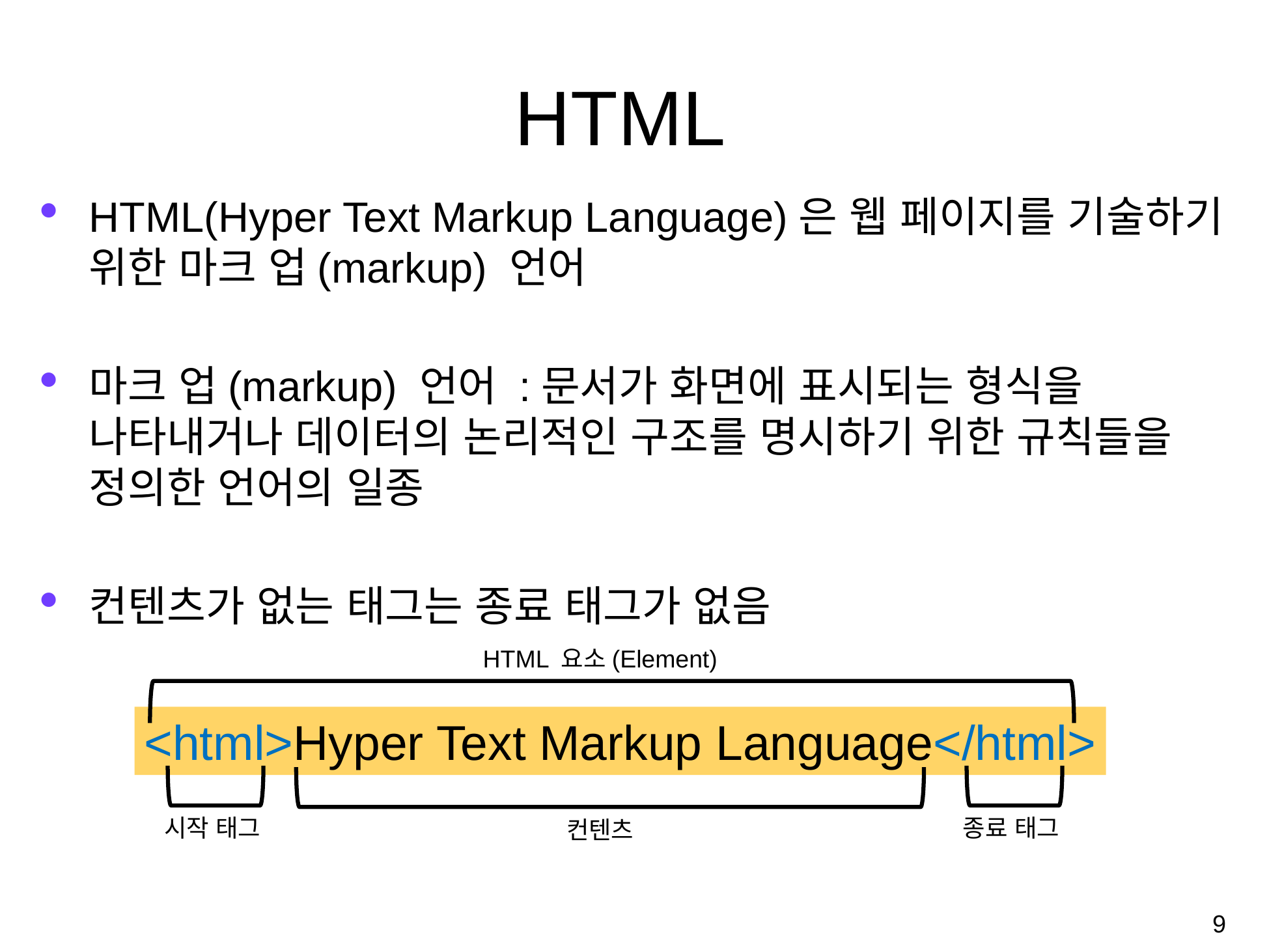

# HTML
HTML(Hyper Text Markup Language)은 웹 페이지를 기술하기 위한 마크 업(markup) 언어

마크 업(markup) 언어 :문서가 화면에 표시되는 형식을 나타내거나 데이터의 논리적인 구조를 명시하기 위한 규칙들을 정의한 언어의 일종

컨텐츠가 없는 태그는 종료 태그가 없음

HTML 요소(Element)
<html>Hyper Text Markup Language</html>

시작 태그

종료 태그

컨텐츠
9